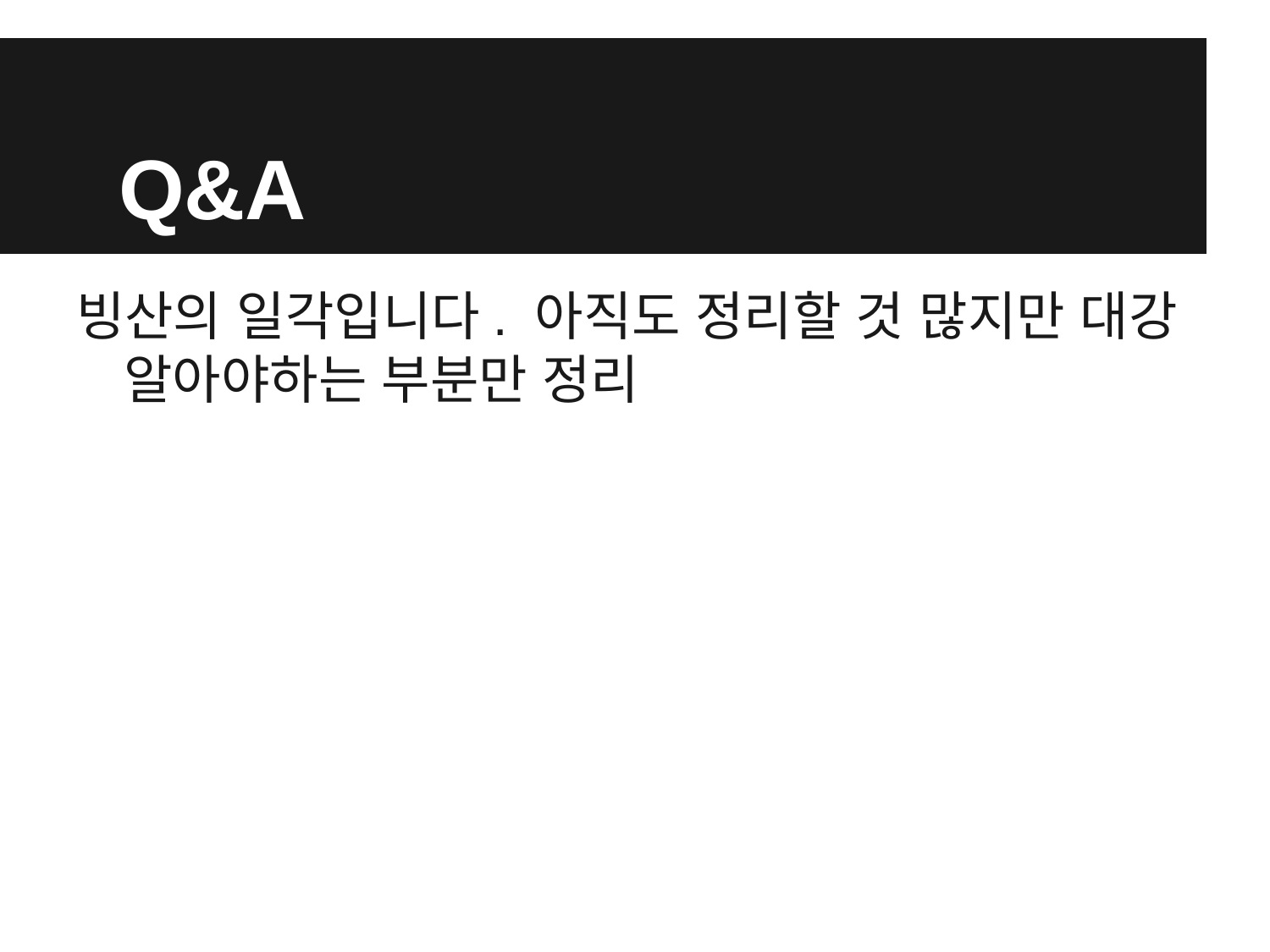

# Q&A
빙산의 일각입니다. 아직도 정리할 것 많지만 대강 알아야하는 부분만 정리